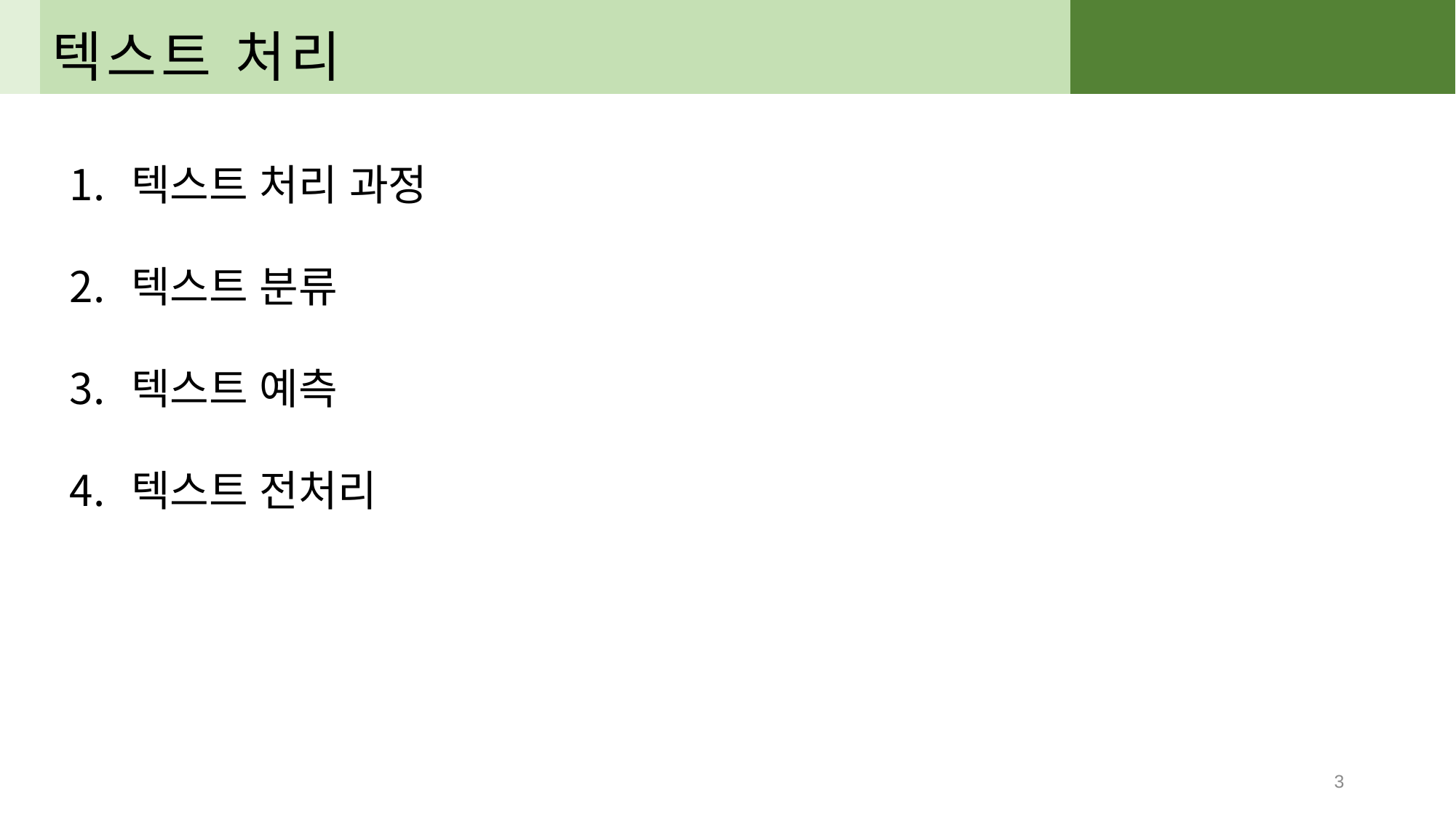

텍스트 처리

텍스트 처리 과정

텍스트 분류

텍스트 예측

텍스트 전처리

3